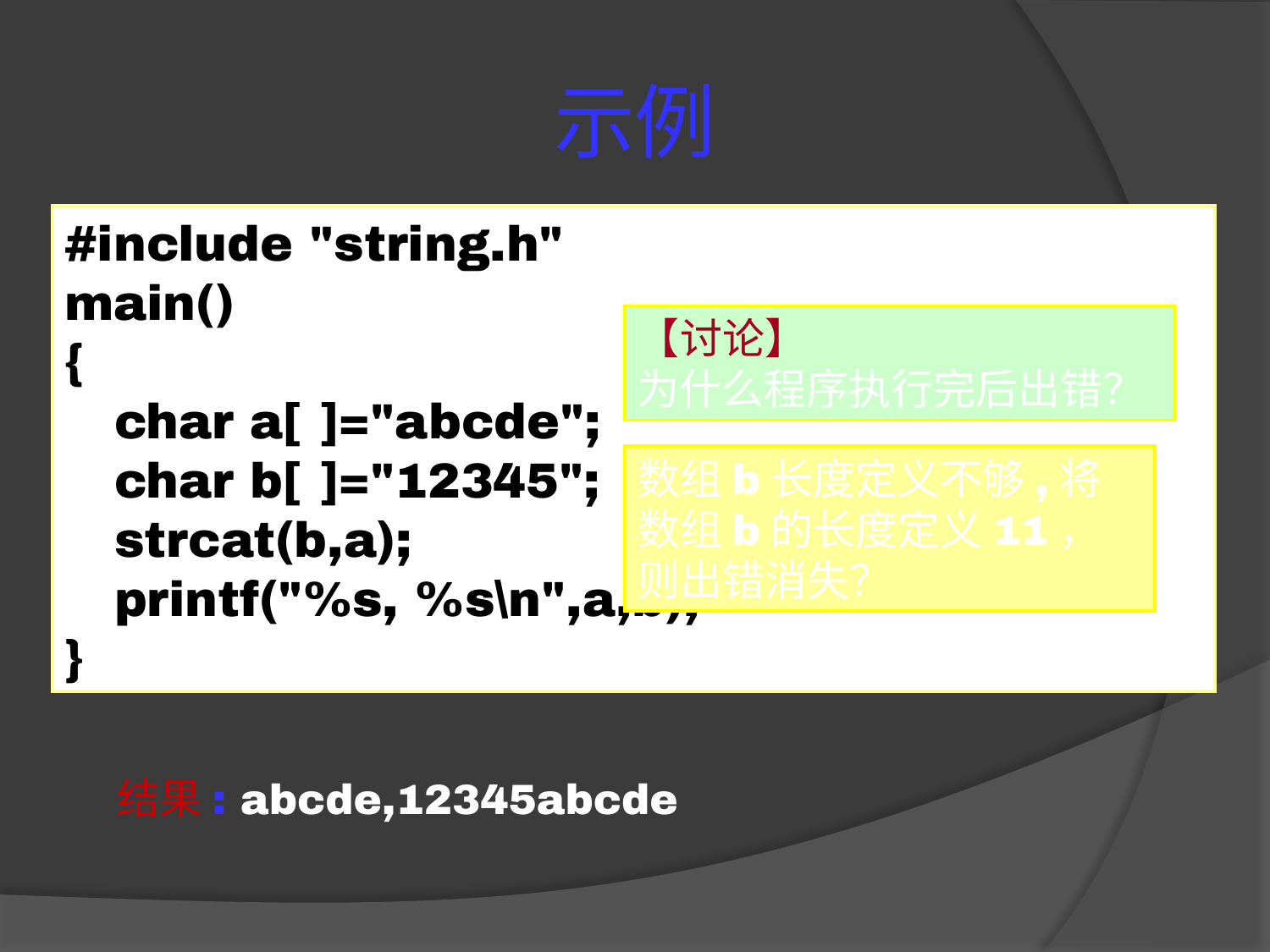

# 示例
#include "string.h"
main()
{
   char a[ ]="abcde";
   char b[ ]="12345";
   strcat(b,a);
   printf("%s, %s\n",a,b);
}
【讨论】
为什么程序执行完后出错？
数组b长度定义不够,将数组b的长度定义11，则出错消失？
结果: abcde,12345abcde